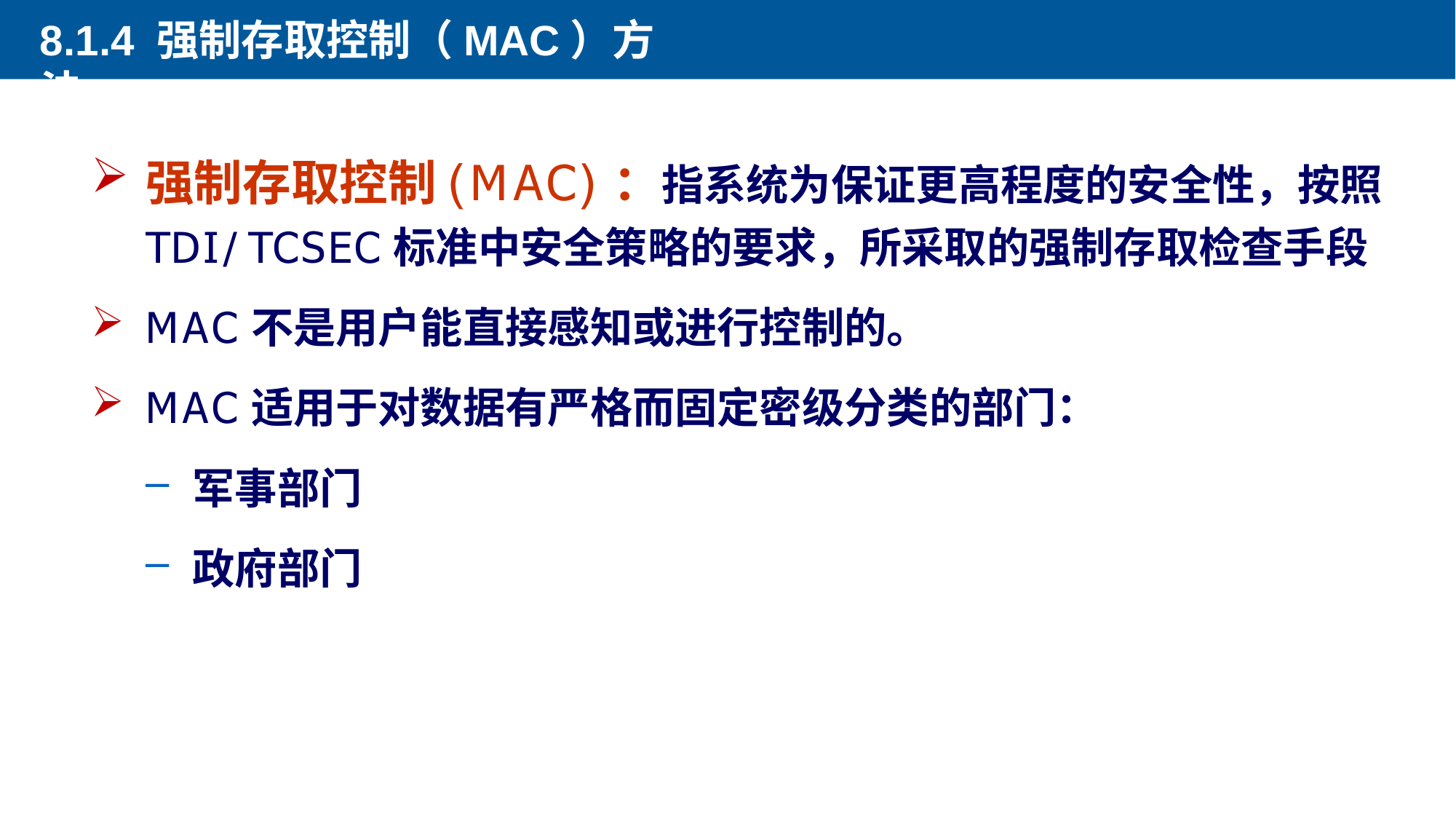

8.1.4 强制存取控制（MAC）方法

强制存取控制(MAC)：指系统为保证更高程度的安全性，按照TDI/TCSEC标准中安全策略的要求，所采取的强制存取检查手段
MAC不是用户能直接感知或进行控制的。
MAC适用于对数据有严格而固定密级分类的部门：
 军事部门
 政府部门